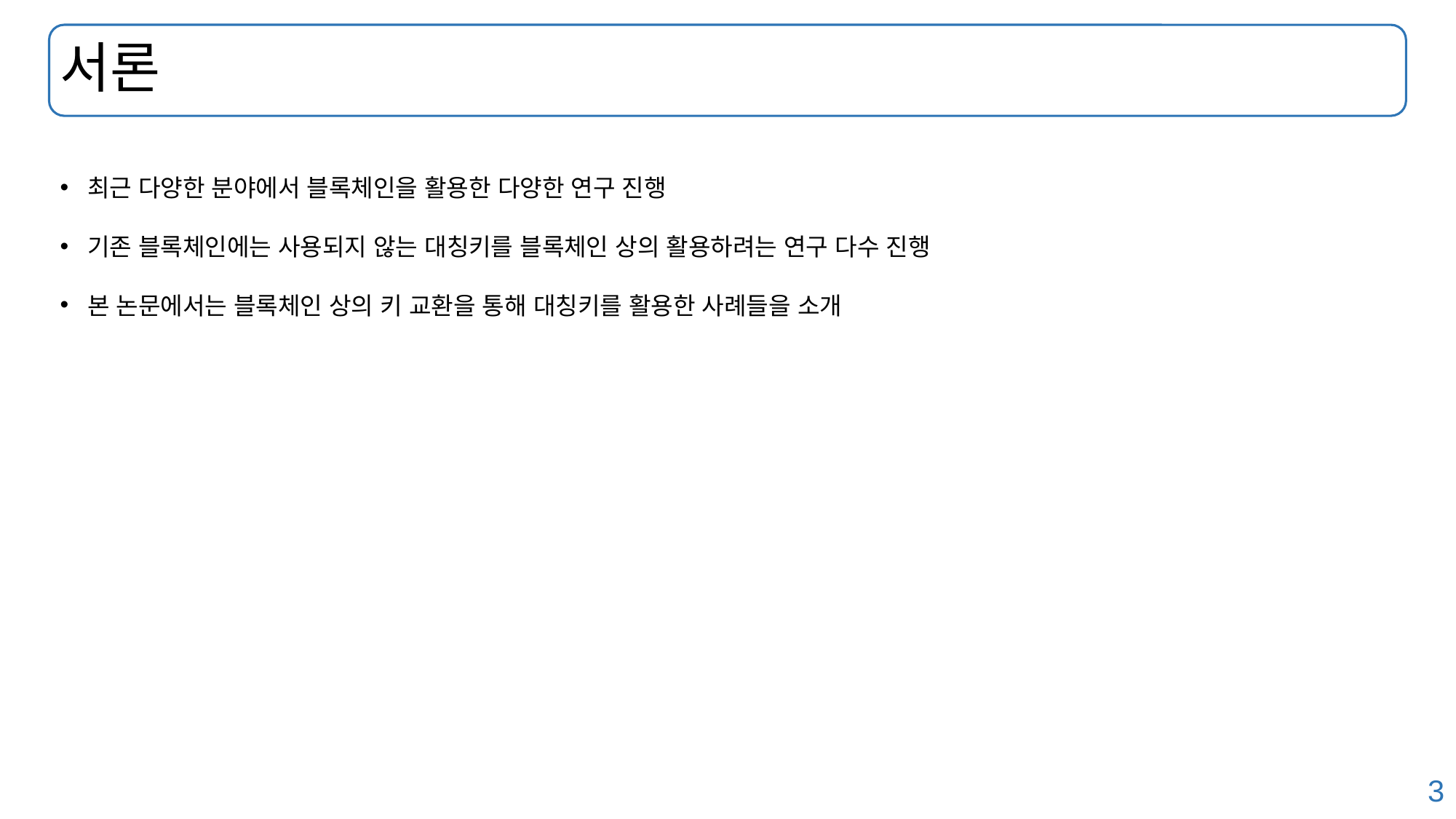

# 서론
최근 다양한 분야에서 블록체인을 활용한 다양한 연구 진행
기존 블록체인에는 사용되지 않는 대칭키를 블록체인 상의 활용하려는 연구 다수 진행
본 논문에서는 블록체인 상의 키 교환을 통해 대칭키를 활용한 사례들을 소개